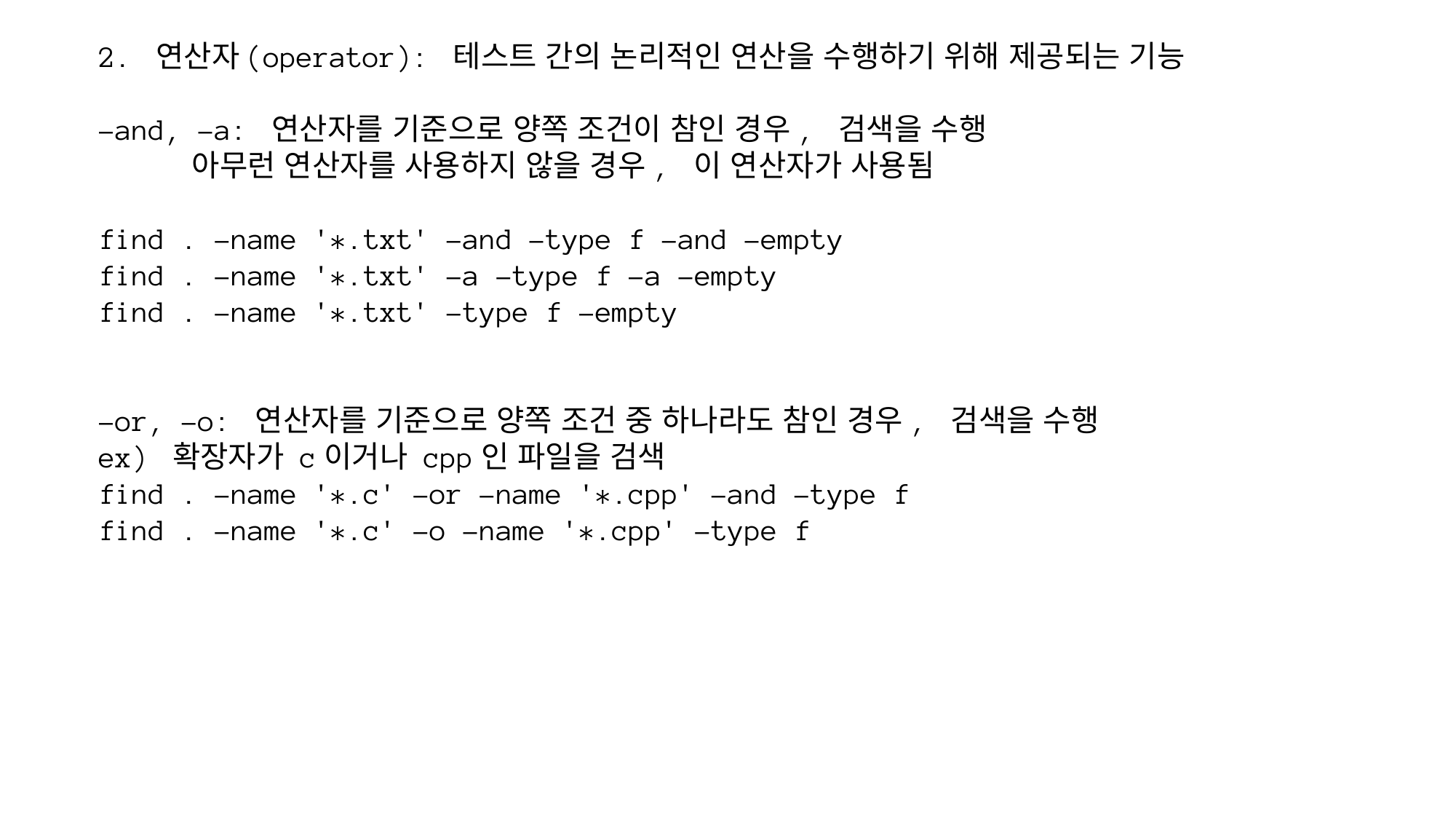

2. 연산자(operator): 테스트 간의 논리적인 연산을 수행하기 위해 제공되는 기능

-and, -a: 연산자를 기준으로 양쪽 조건이 참인 경우, 검색을 수행
          아무런 연산자를 사용하지 않을 경우, 이 연산자가 사용됨

find . -name '*.txt' -and -type f -and -empty
find . -name '*.txt' -a -type f -a -empty
find . -name '*.txt' -type f -empty

-or, -o: 연산자를 기준으로 양쪽 조건 중 하나라도 참인 경우, 검색을 수행
ex) 확장자가 c이거나 cpp인 파일을 검색
find . -name '*.c' -or -name '*.cpp' -and -type f
find . -name '*.c' -o -name '*.cpp' -type f